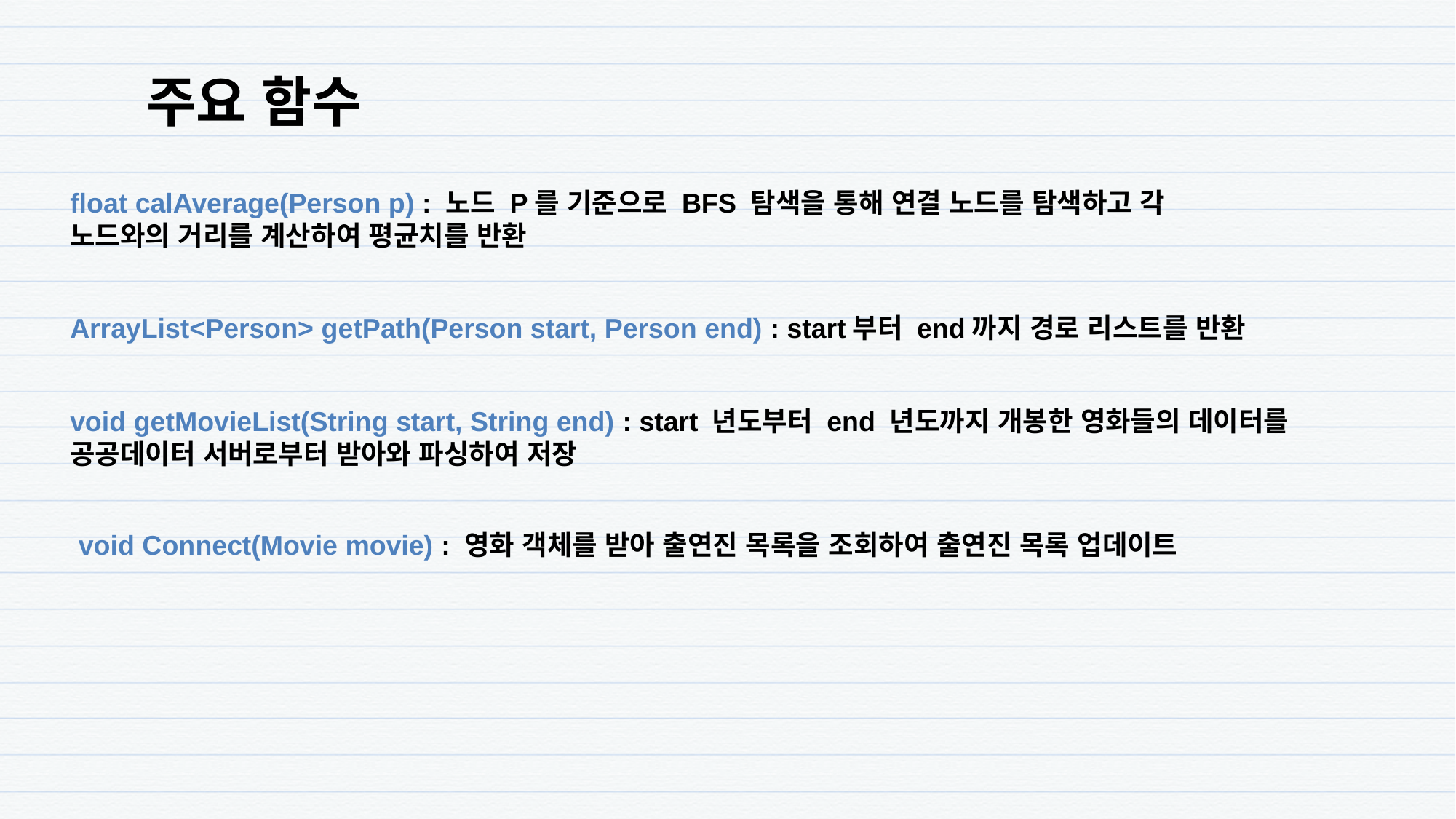

주요 함수
float calAverage(Person p) : 노드 P를 기준으로 BFS 탐색을 통해 연결 노드를 탐색하고 각 노드와의 거리를 계산하여 평균치를 반환
ArrayList<Person> getPath(Person start, Person end) : start부터 end까지 경로 리스트를 반환
void getMovieList(String start, String end) : start 년도부터 end 년도까지 개봉한 영화들의 데이터를 공공데이터 서버로부터 받아와 파싱하여 저장
void Connect(Movie movie) : 영화 객체를 받아 출연진 목록을 조회하여 출연진 목록 업데이트